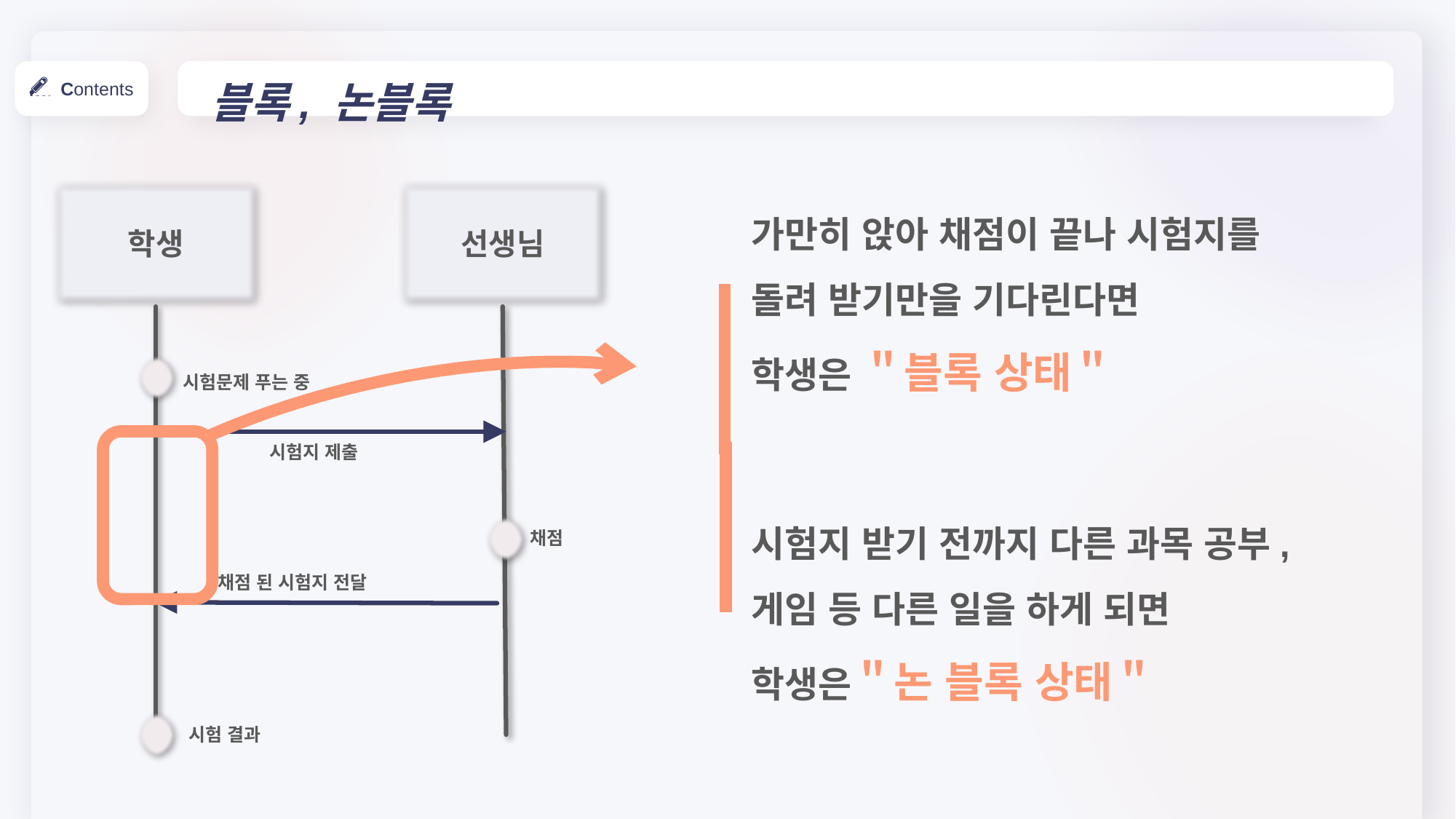

블록, 논블록
Contents

학생
선생님

시험문제 푸는 중
시험지 제출
채점

채점 된 시험지 전달
시험 결과

가만히 앉아 채점이 끝나 시험지를 돌려 받기만을 기다린다면
학생은 ＂블록 상태＂

시험지 받기 전까지 다른 과목 공부, 게임 등 다른 일을 하게 되면
학생은＂논 블록 상태＂